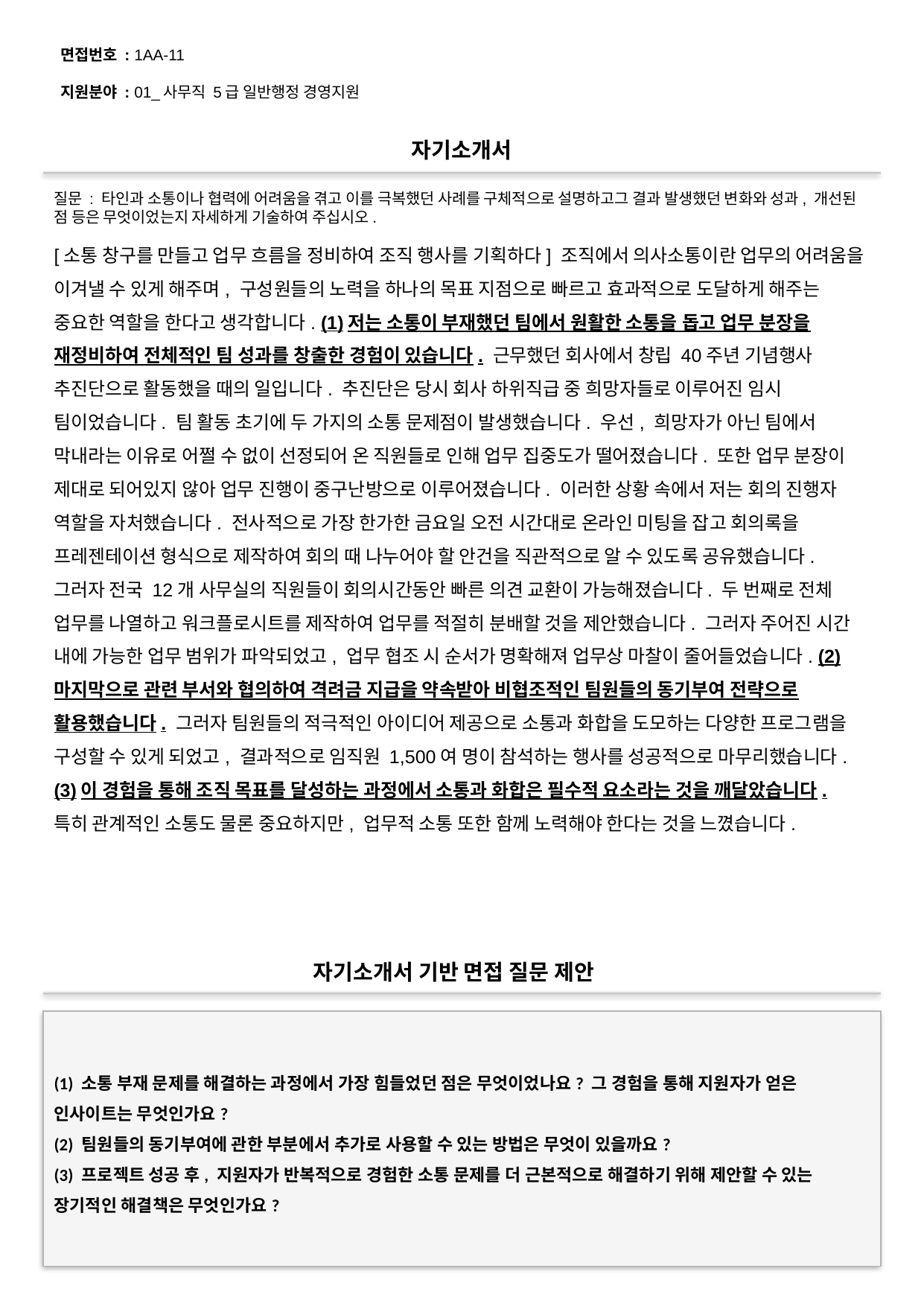

면접번호 : 1AA-11

지원분야 : 01_사무직 5급 일반행정 경영지원
#

자기소개서

질문 : 타인과 소통이나 협력에 어려움을 겪고 이를 극복했던 사례를 구체적으로 설명하고그 결과 발생했던 변화와 성과, 개선된 점 등은 무엇이었는지 자세하게 기술하여 주십시오.

[소통 창구를 만들고 업무 흐름을 정비하여 조직 행사를 기획하다] 조직에서 의사소통이란 업무의 어려움을 이겨낼 수 있게 해주며, 구성원들의 노력을 하나의 목표 지점으로 빠르고 효과적으로 도달하게 해주는 중요한 역할을 한다고 생각합니다. (1)저는 소통이 부재했던 팀에서 원활한 소통을 돕고 업무 분장을 재정비하여 전체적인 팀 성과를 창출한 경험이 있습니다. 근무했던 회사에서 창립 40주년 기념행사 추진단으로 활동했을 때의 일입니다. 추진단은 당시 회사 하위직급 중 희망자들로 이루어진 임시 팀이었습니다. 팀 활동 초기에 두 가지의 소통 문제점이 발생했습니다. 우선, 희망자가 아닌 팀에서 막내라는 이유로 어쩔 수 없이 선정되어 온 직원들로 인해 업무 집중도가 떨어졌습니다. 또한 업무 분장이 제대로 되어있지 않아 업무 진행이 중구난방으로 이루어졌습니다. 이러한 상황 속에서 저는 회의 진행자 역할을 자처했습니다. 전사적으로 가장 한가한 금요일 오전 시간대로 온라인 미팅을 잡고 회의록을 프레젠테이션 형식으로 제작하여 회의 때 나누어야 할 안건을 직관적으로 알 수 있도록 공유했습니다. 그러자 전국 12개 사무실의 직원들이 회의시간동안 빠른 의견 교환이 가능해졌습니다. 두 번째로 전체 업무를 나열하고 워크플로시트를 제작하여 업무를 적절히 분배할 것을 제안했습니다. 그러자 주어진 시간 내에 가능한 업무 범위가 파악되었고, 업무 협조 시 순서가 명확해져 업무상 마찰이 줄어들었습니다. (2)마지막으로 관련 부서와 협의하여 격려금 지급을 약속받아 비협조적인 팀원들의 동기부여 전략으로 활용했습니다. 그러자 팀원들의 적극적인 아이디어 제공으로 소통과 화합을 도모하는 다양한 프로그램을 구성할 수 있게 되었고, 결과적으로 임직원 1,500여 명이 참석하는 행사를 성공적으로 마무리했습니다.(3)이 경험을 통해 조직 목표를 달성하는 과정에서 소통과 화합은 필수적 요소라는 것을 깨달았습니다. 특히 관계적인 소통도 물론 중요하지만, 업무적 소통 또한 함께 노력해야 한다는 것을 느꼈습니다.

자기소개서 기반 면접 질문 제안

(1) 소통 부재 문제를 해결하는 과정에서 가장 힘들었던 점은 무엇이었나요? 그 경험을 통해 지원자가 얻은 인사이트는 무엇인가요?
(2) 팀원들의 동기부여에 관한 부분에서 추가로 사용할 수 있는 방법은 무엇이 있을까요?
(3) 프로젝트 성공 후, 지원자가 반복적으로 경험한 소통 문제를 더 근본적으로 해결하기 위해 제안할 수 있는 장기적인 해결책은 무엇인가요?